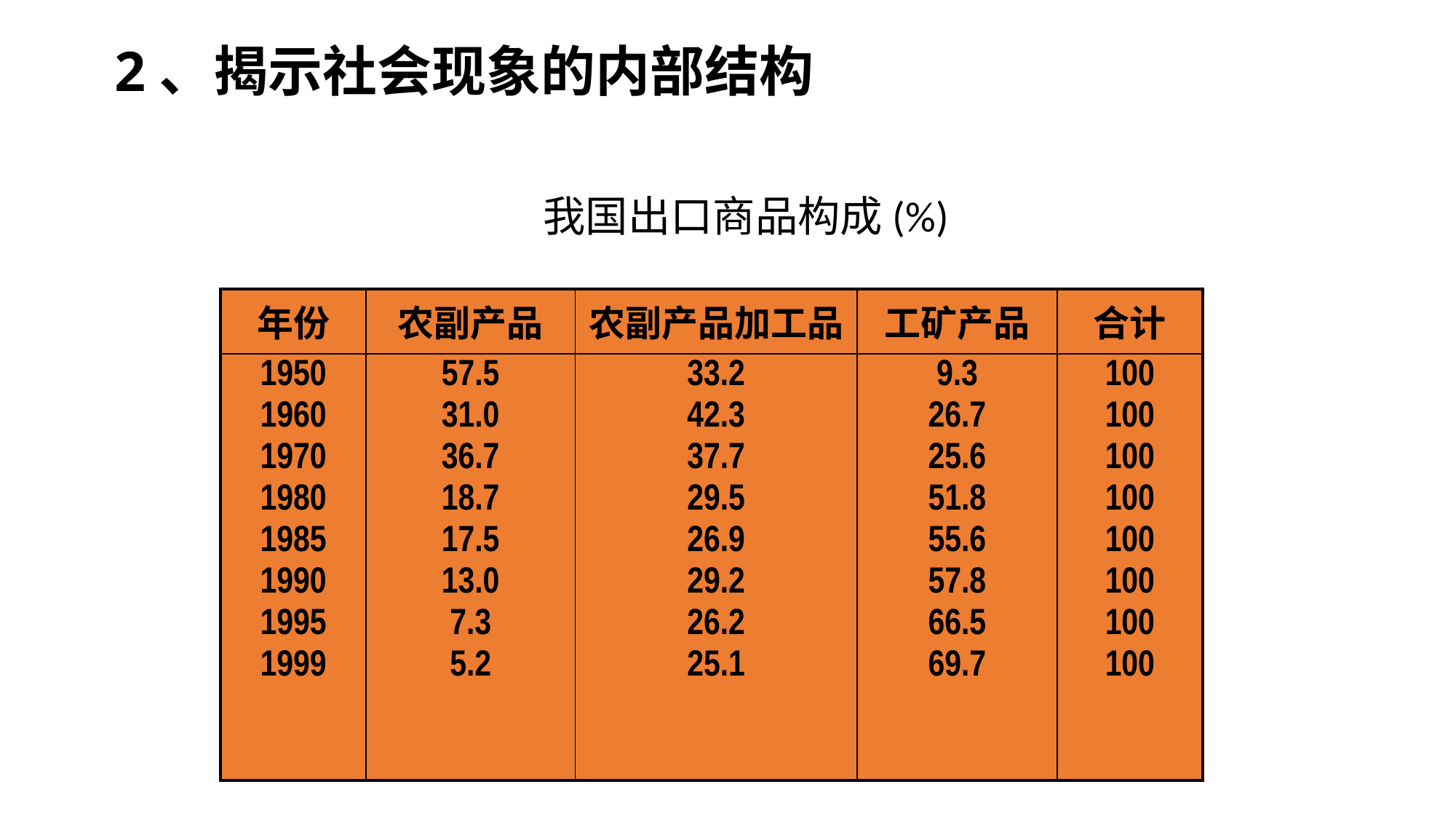

# 2、揭示社会现象的内部结构
我国出口商品构成(%)
| 年份 | 农副产品 | 农副产品加工品 | 工矿产品 | 合计 |
| --- | --- | --- | --- | --- |
| 1950 1960 1970 1980 1985 1990 1995 1999 | 57.5 31.0 36.7 18.7 17.5 13.0 7.3 5.2 | 33.2 42.3 37.7 29.5 26.9 29.2 26.2 25.1 | 9.3 26.7 25.6 51.8 55.6 57.8 66.5 69.7 | 100 100 100 100 100 100 100 100 |